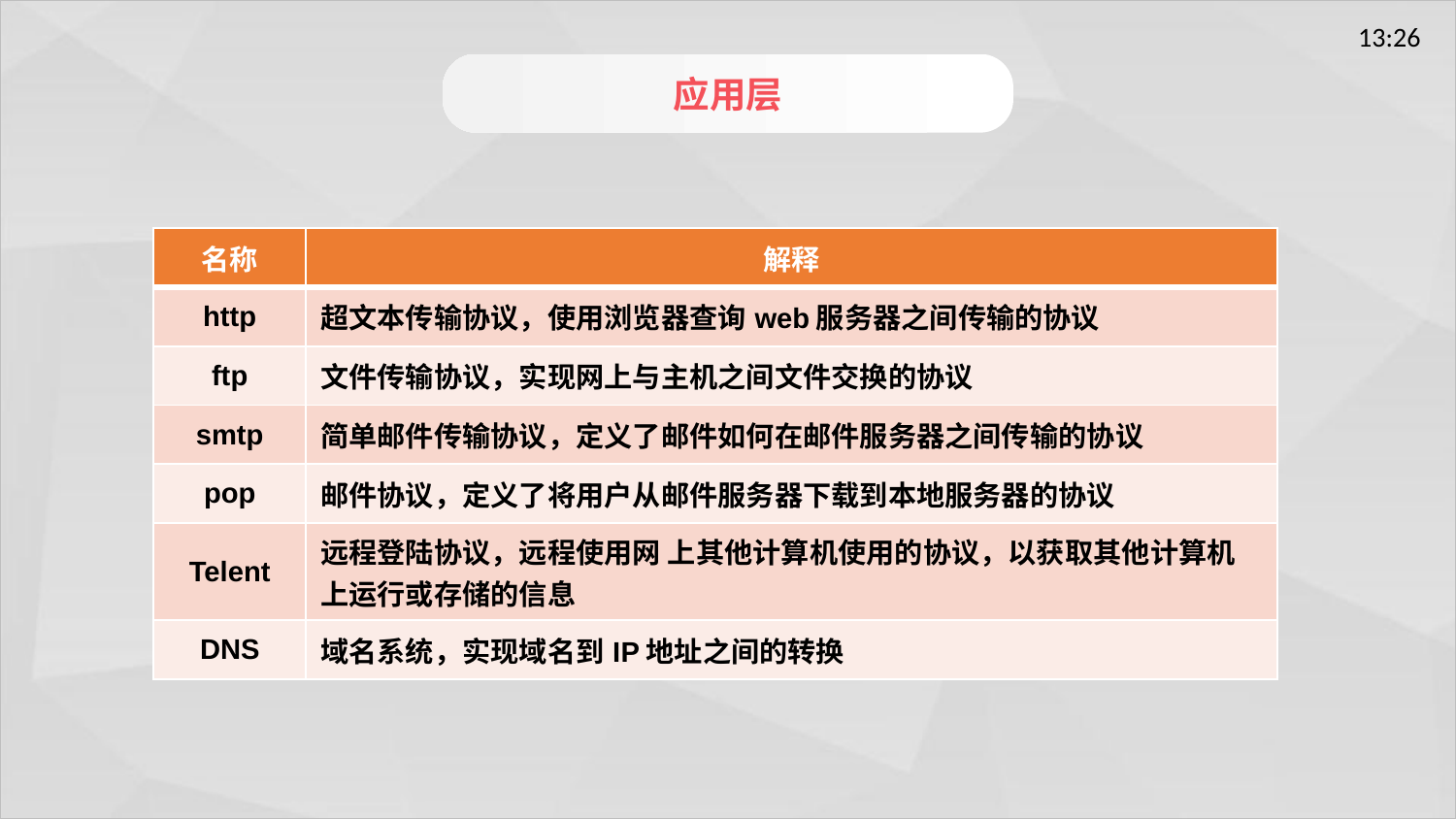

应用层
| 名称 | 解释 |
| --- | --- |
| http | 超文本传输协议，使用浏览器查询web服务器之间传输的协议 |
| ftp | 文件传输协议，实现网上与主机之间文件交换的协议 |
| smtp | 简单邮件传输协议，定义了邮件如何在邮件服务器之间传输的协议 |
| pop | 邮件协议，定义了将用户从邮件服务器下载到本地服务器的协议 |
| Telent | 远程登陆协议，远程使用网 上其他计算机使用的协议，以获取其他计算机上运行或存储的信息 |
| DNS | 域名系统，实现域名到IP地址之间的转换 |